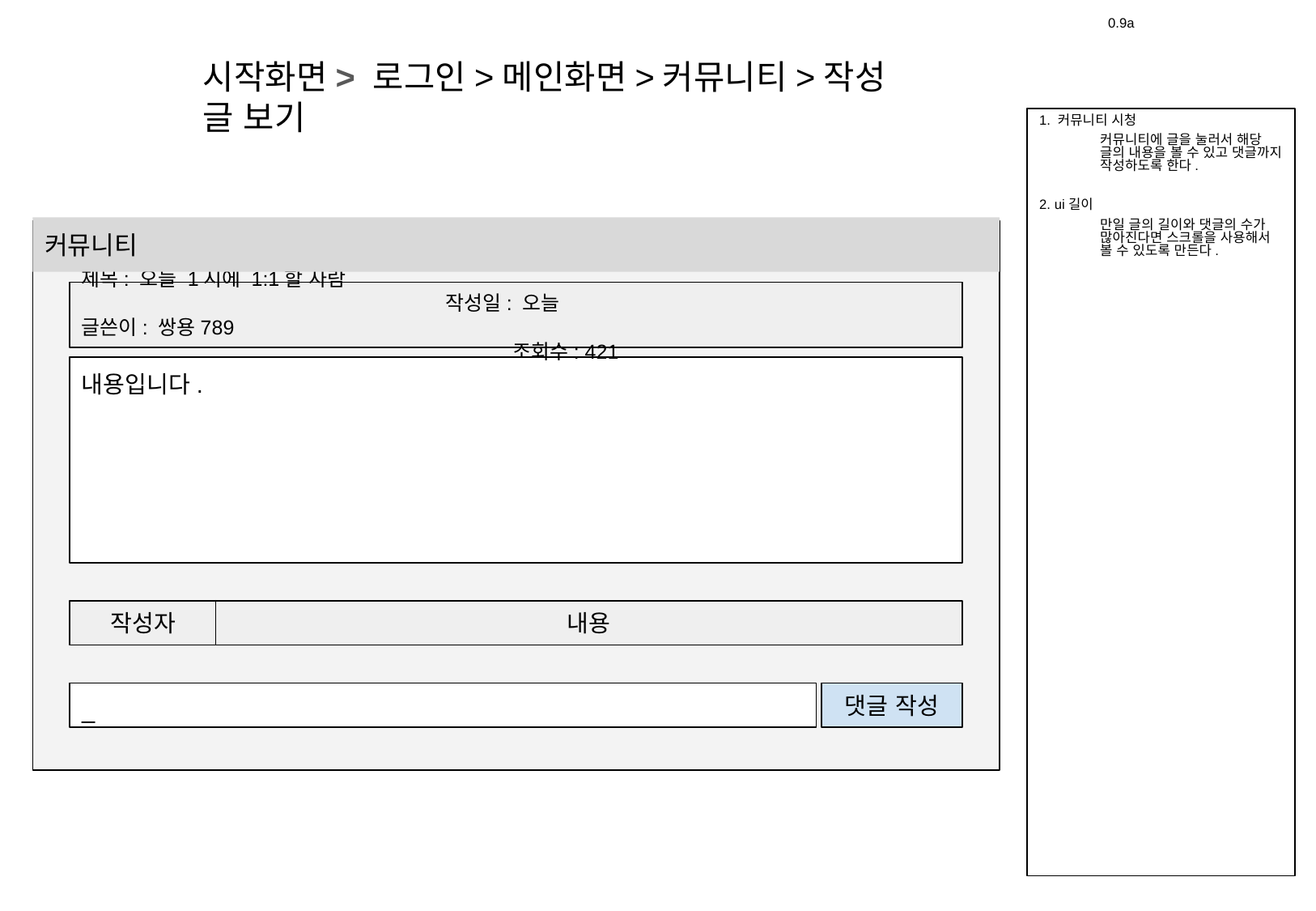

0.9a
# 시작화면> 로그인>메인화면>커뮤니티>작성 글 보기
1. 커뮤니티 시청
커뮤니티에 글을 눌러서 해당 글의 내용을 볼 수 있고 댓글까지 작성하도록 한다.

2. ui길이
만일 글의 길이와 댓글의 수가 많아진다면 스크롤을 사용해서 볼 수 있도록 만든다.

커뮤니티

제목: 오늘 1시에 1:1할 사람				   				작성일: 오늘
글쓴이: 쌍용789									           조회수: 421
내용입니다.
내용
작성자
댓글 작성
_